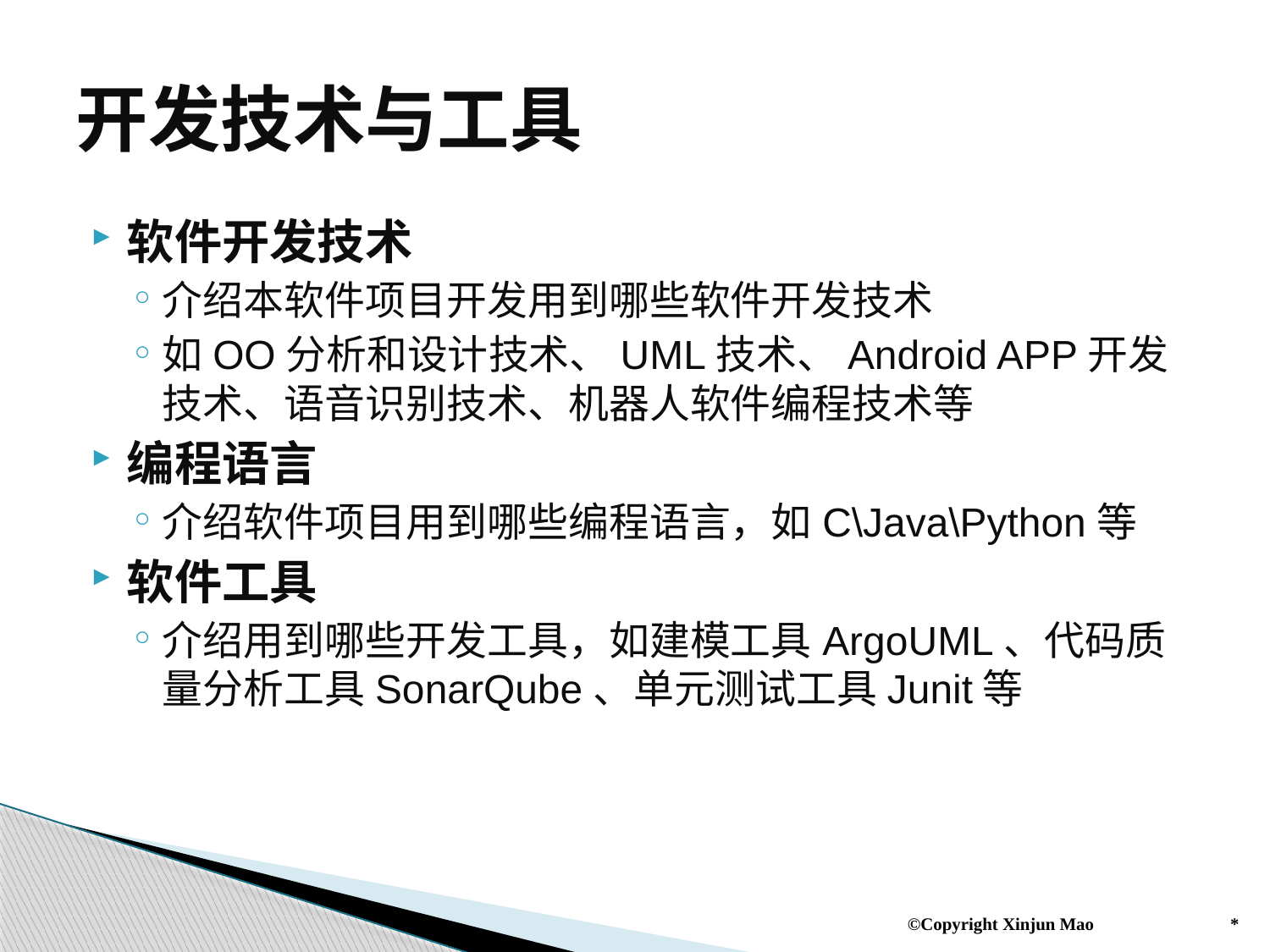

# 开发技术与工具
软件开发技术
介绍本软件项目开发用到哪些软件开发技术
如OO分析和设计技术、UML技术、Android APP开发技术、语音识别技术、机器人软件编程技术等
编程语言
介绍软件项目用到哪些编程语言，如C\Java\Python等
软件工具
介绍用到哪些开发工具，如建模工具ArgoUML、代码质量分析工具SonarQube、单元测试工具Junit等

©Copyright Xinjun Mao
*